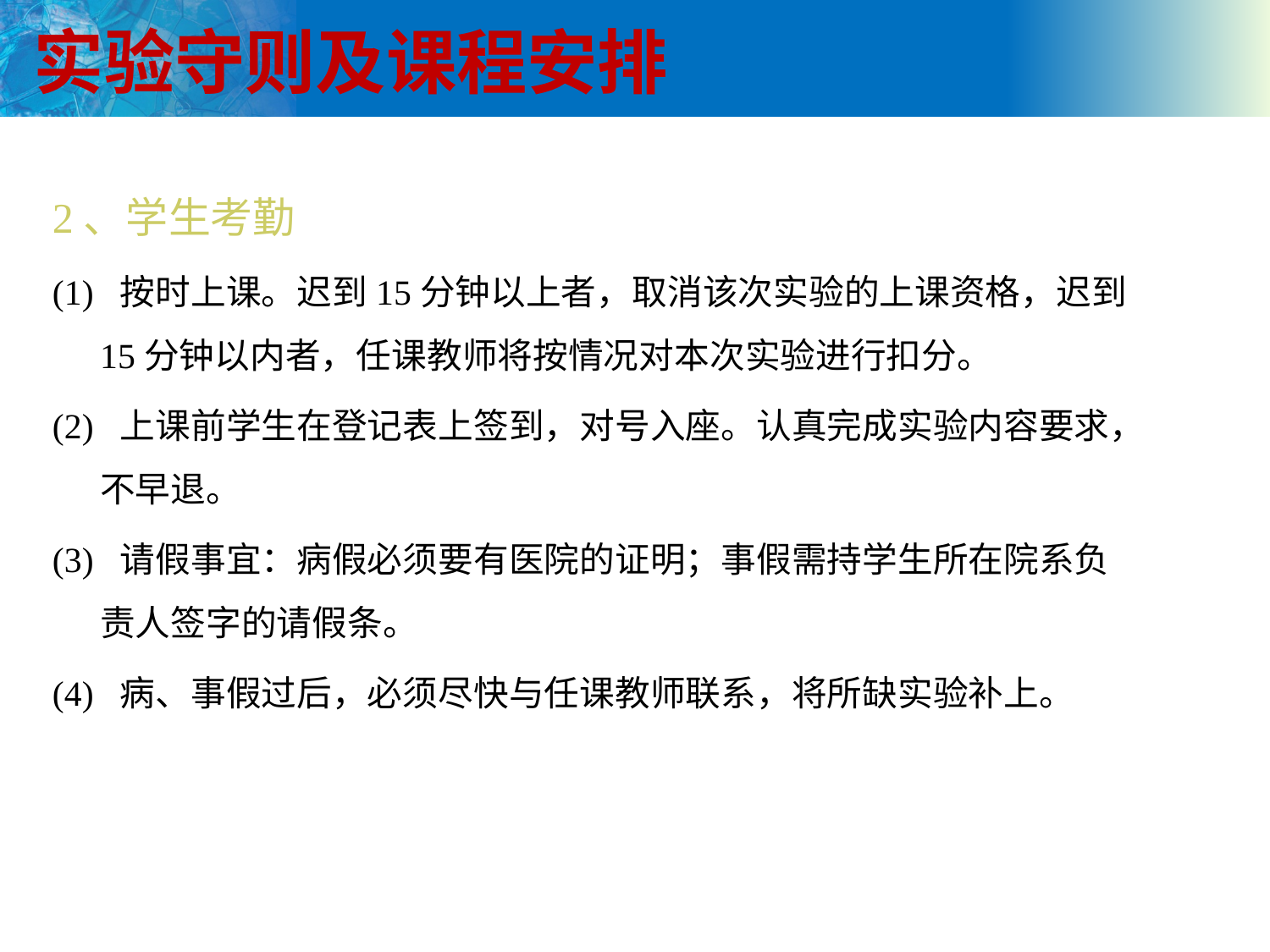

# 实验守则及课程安排
2、学生考勤
(1)  按时上课。迟到15分钟以上者，取消该次实验的上课资格，迟到15分钟以内者，任课教师将按情况对本次实验进行扣分。
(2)  上课前学生在登记表上签到，对号入座。认真完成实验内容要求，不早退。
(3)  请假事宜：病假必须要有医院的证明；事假需持学生所在院系负责人签字的请假条。
(4)  病、事假过后，必须尽快与任课教师联系，将所缺实验补上。
11